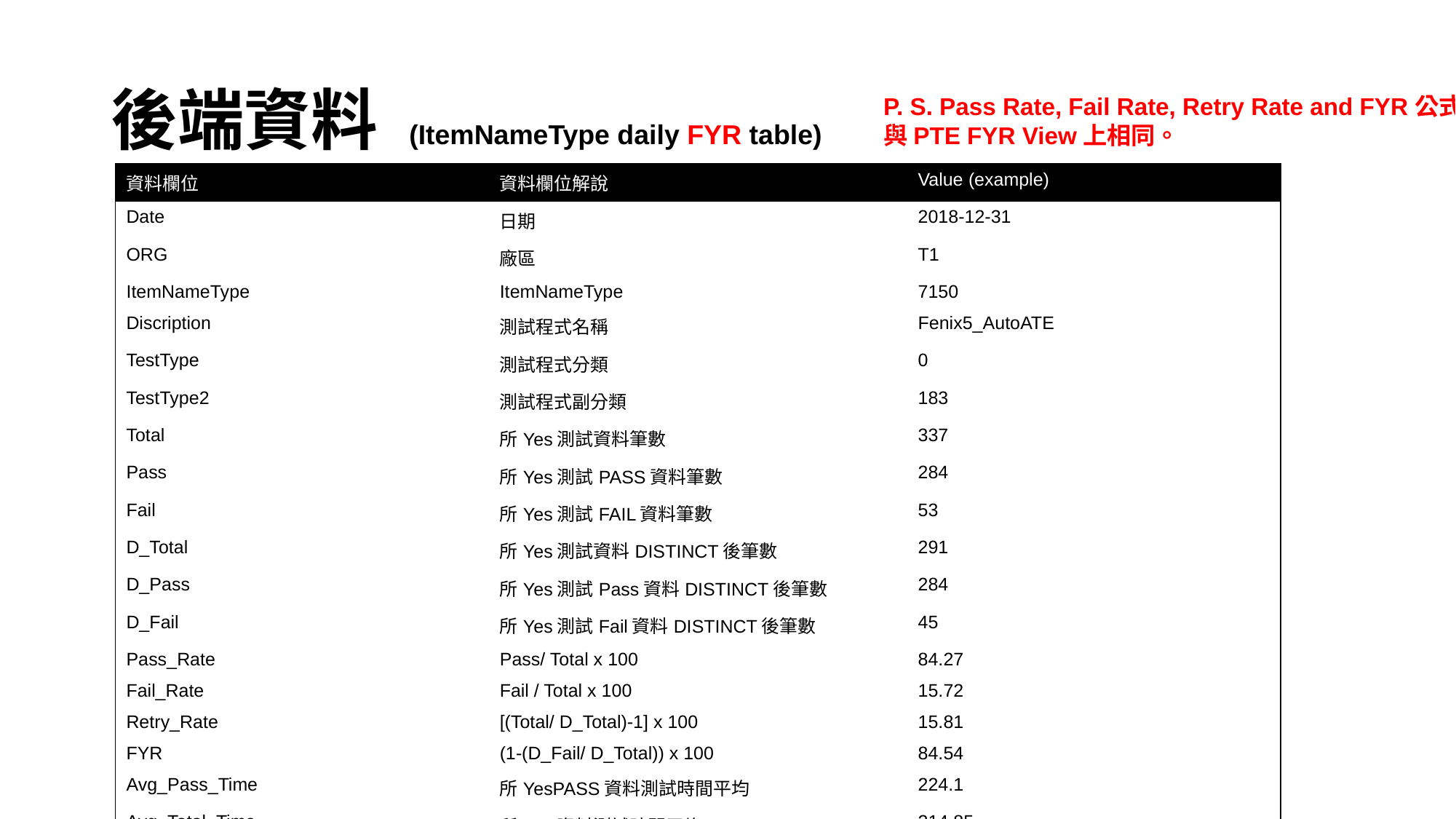

# 後端資料 (ItemNameType daily FYR table)
P. S. Pass Rate, Fail Rate, Retry Rate and FYR公式
與PTE FYR View上相同。
| 資料欄位 | 資料欄位解說 | Value (example) |
| --- | --- | --- |
| Date | 日期 | 2018-12-31 |
| ORG | 廠區 | T1 |
| ItemNameType | ItemNameType | 7150 |
| Discription | 測試程式名稱 | Fenix5\_AutoATE |
| TestType | 測試程式分類 | 0 |
| TestType2 | 測試程式副分類 | 183 |
| Total | 所Yes測試資料筆數 | 337 |
| Pass | 所Yes測試PASS資料筆數 | 284 |
| Fail | 所Yes測試FAIL資料筆數 | 53 |
| D\_Total | 所Yes測試資料DISTINCT後筆數 | 291 |
| D\_Pass | 所Yes測試Pass資料DISTINCT後筆數 | 284 |
| D\_Fail | 所Yes測試Fail資料DISTINCT後筆數 | 45 |
| Pass\_Rate | Pass/ Total x 100 | 84.27 |
| Fail\_Rate | Fail / Total x 100 | 15.72 |
| Retry\_Rate | [(Total/ D\_Total)-1] x 100 | 15.81 |
| FYR | (1-(D\_Fail/ D\_Total)) x 100 | 84.54 |
| Avg\_Pass\_Time | 所YesPASS資料測試時間平均 | 224.1 |
| Avg\_Total\_Time | 所Yes資料測試時間平均 | 214.85 |